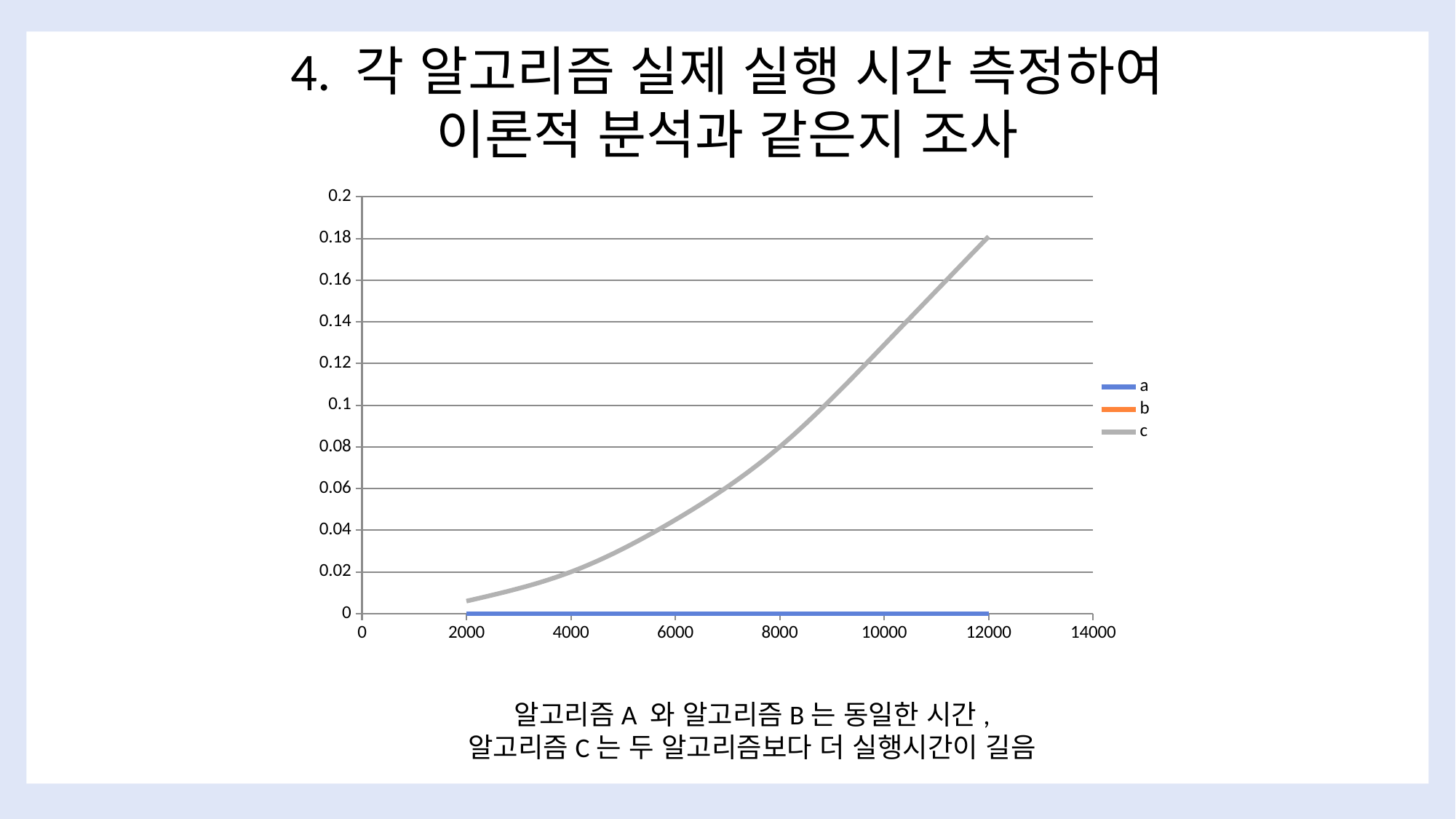

4. 각 알고리즘 실제 실행 시간 측정하여
이론적 분석과 같은지 조사

### Chart

| Category | a | b | c |
|---|---|---|---|
알고리즘A 와 알고리즘B는 동일한 시간,
알고리즘C는 두 알고리즘보다 더 실행시간이 길음